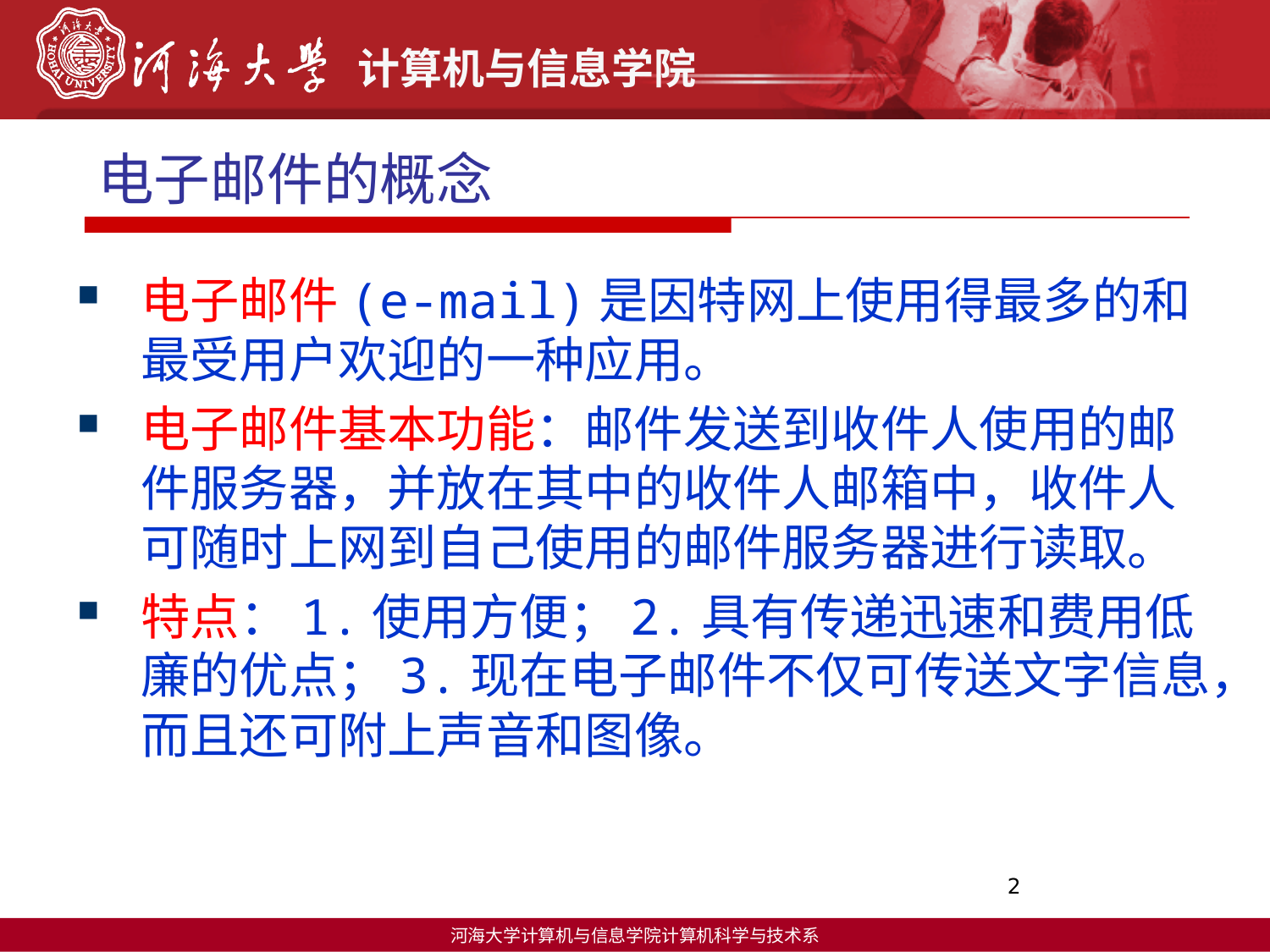

# 电子邮件的概念
电子邮件(e-mail)是因特网上使用得最多的和最受用户欢迎的一种应用。
电子邮件基本功能：邮件发送到收件人使用的邮件服务器，并放在其中的收件人邮箱中，收件人可随时上网到自己使用的邮件服务器进行读取。
特点：1.使用方便；2.具有传递迅速和费用低廉的优点；3.现在电子邮件不仅可传送文字信息，而且还可附上声音和图像。
2